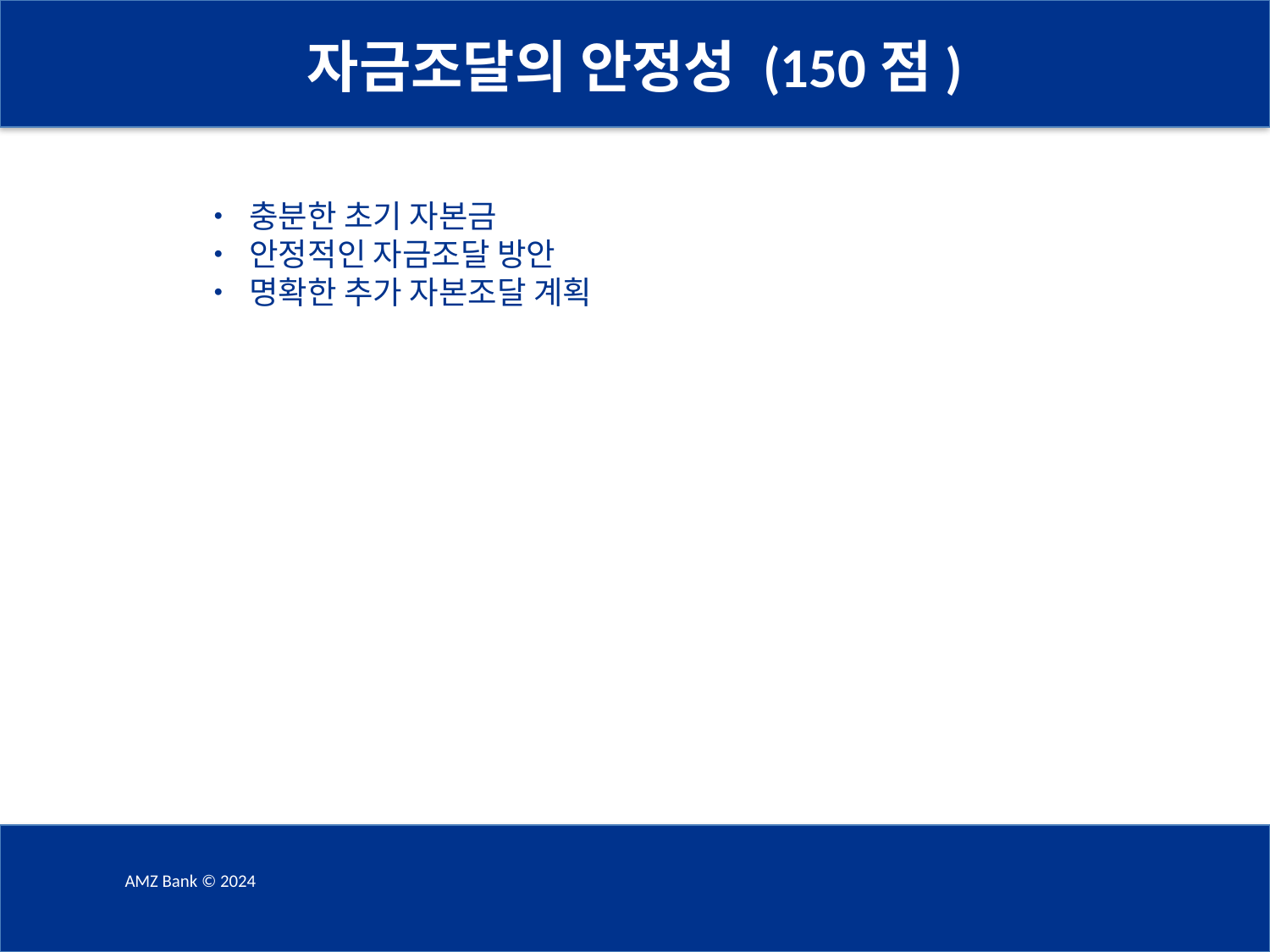

자금조달의 안정성 (150점)
• 충분한 초기 자본금
• 안정적인 자금조달 방안
• 명확한 추가 자본조달 계획

AMZ Bank © 2024